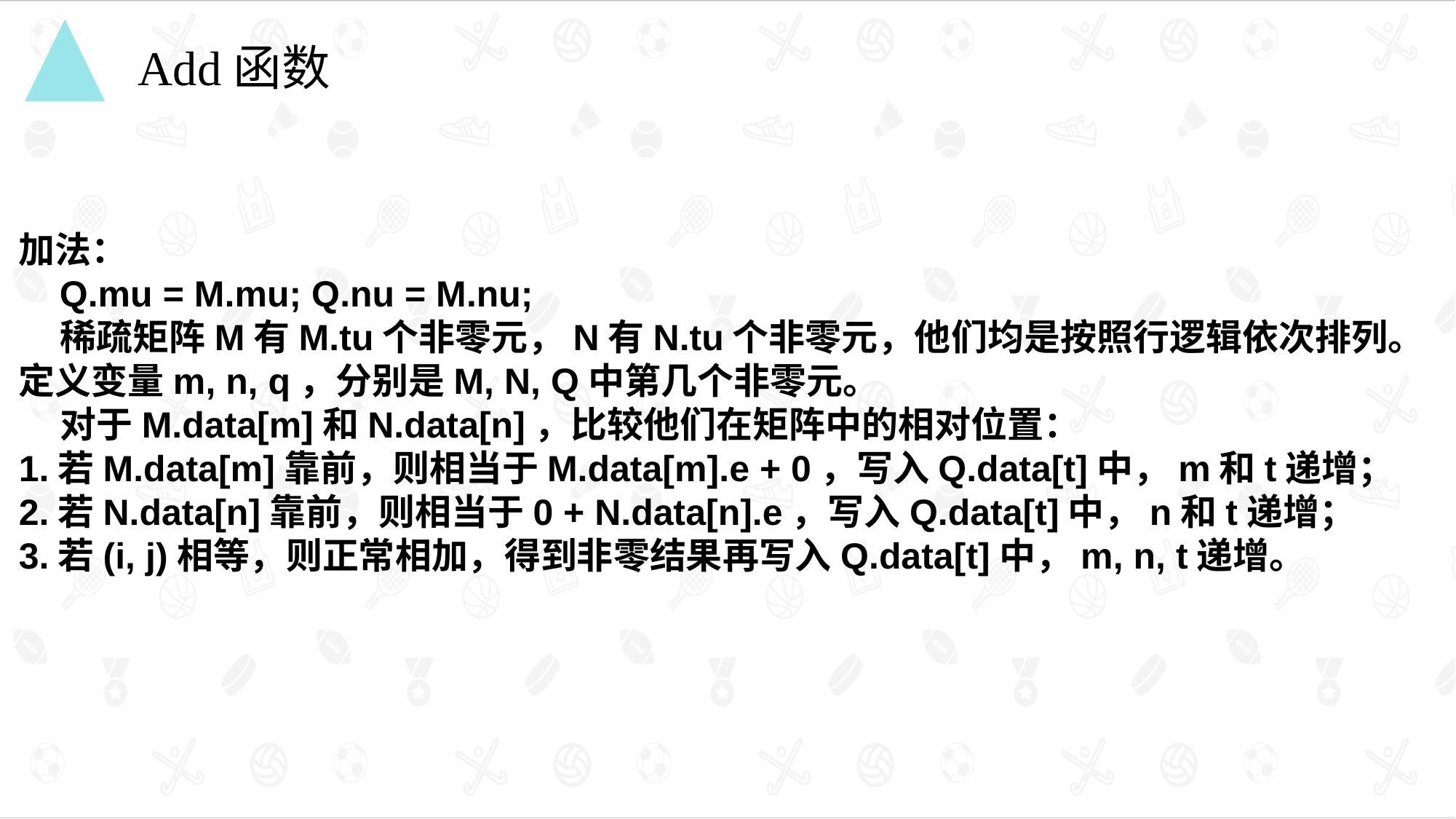

Add函数
加法：
    Q.mu = M.mu; Q.nu = M.nu;
    稀疏矩阵M有M.tu个非零元，N有N.tu个非零元，他们均是按照行逻辑依次排列。
定义变量m, n, q，分别是M, N, Q中第几个非零元。
    对于M.data[m]和N.data[n]，比较他们在矩阵中的相对位置：
1.若M.data[m]靠前，则相当于M.data[m].e + 0，写入Q.data[t]中，m和t递增；
2.若N.data[n]靠前，则相当于0 + N.data[n].e，写入Q.data[t]中，n和t递增；
3.若(i, j)相等，则正常相加，得到非零结果再写入Q.data[t]中，m, n, t递增。

财务与融资